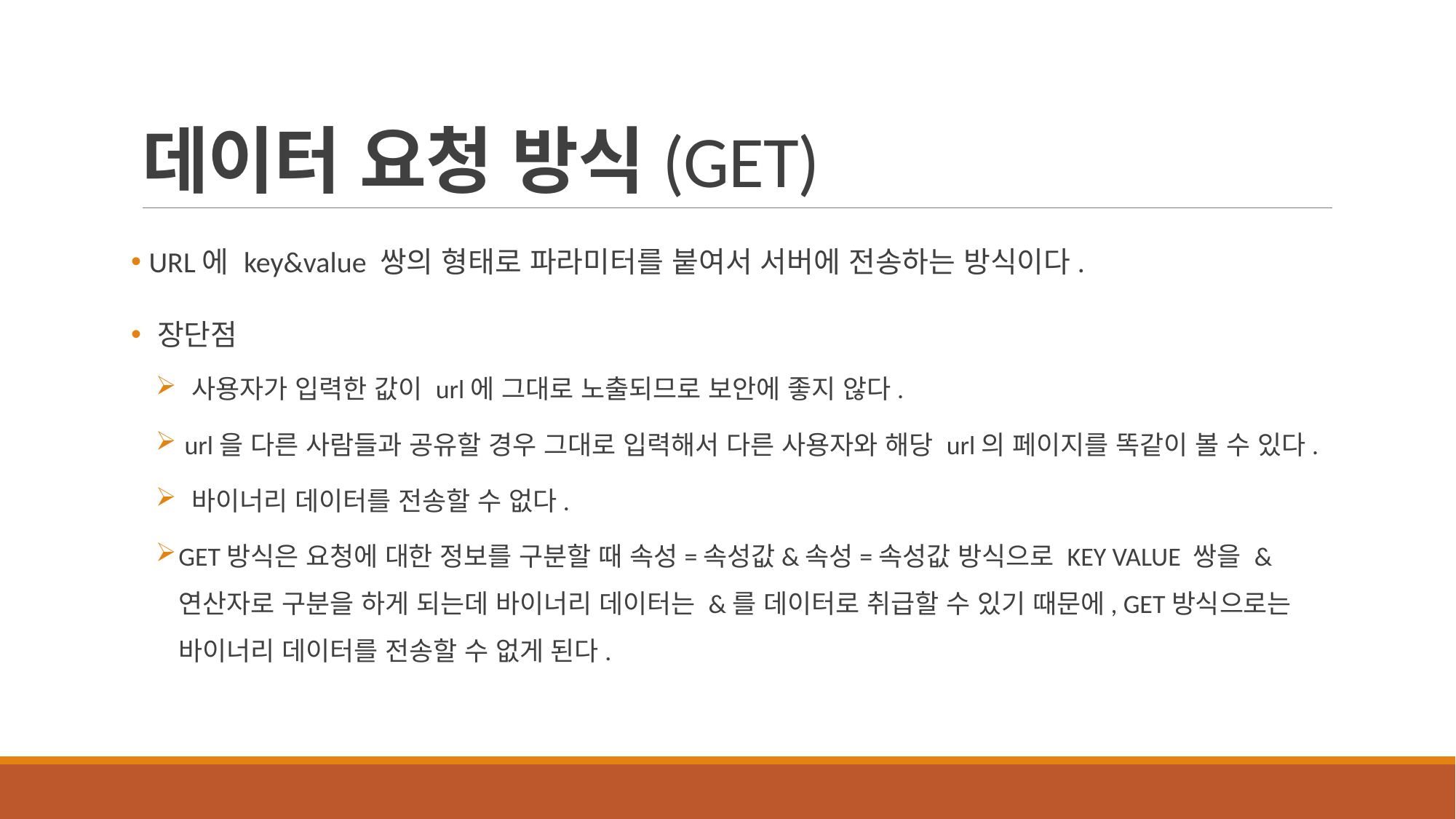

# 데이터 요청 방식(GET)
 URL에 key&value 쌍의 형태로 파라미터를 붙여서 서버에 전송하는 방식이다.
 장단점
 사용자가 입력한 값이 url에 그대로 노출되므로 보안에 좋지 않다.
 url을 다른 사람들과 공유할 경우 그대로 입력해서 다른 사용자와 해당 url의 페이지를 똑같이 볼 수 있다.
 바이너리 데이터를 전송할 수 없다.
GET방식은 요청에 대한 정보를 구분할 때 속성=속성값&속성=속성값 방식으로 KEY VALUE 쌍을 &연산자로 구분을 하게 되는데 바이너리 데이터는 &를 데이터로 취급할 수 있기 때문에, GET방식으로는 바이너리 데이터를 전송할 수 없게 된다.